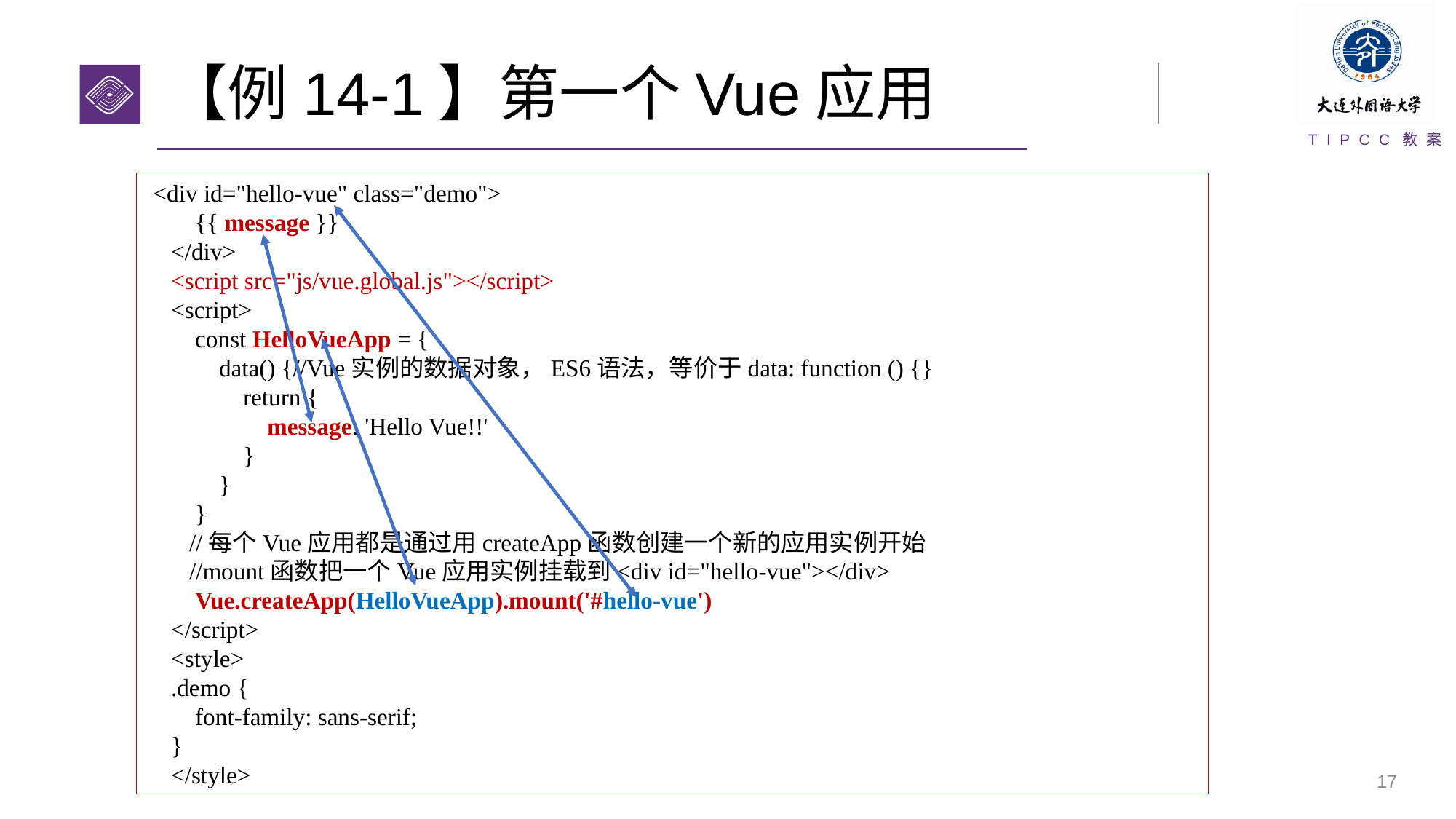

# 【例14-1】第一个Vue应用
 <div id="hello-vue" class="demo">
        {{ message }}
    </div>
    <script src="js/vue.global.js"></script>
    <script>
        const HelloVueApp = {
            data() {//Vue实例的数据对象，ES6语法，等价于data: function () {}
                return {
                    message: 'Hello Vue!!'
                }
            }
        }
       //每个Vue应用都是通过用createApp函数创建一个新的应用实例开始
       //mount函数把一个Vue应用实例挂载到<div id="hello-vue"></div>
        Vue.createApp(HelloVueApp).mount('#hello-vue')
    </script>
    <style>
    .demo {
        font-family: sans-serif;
    }
    </style>
17